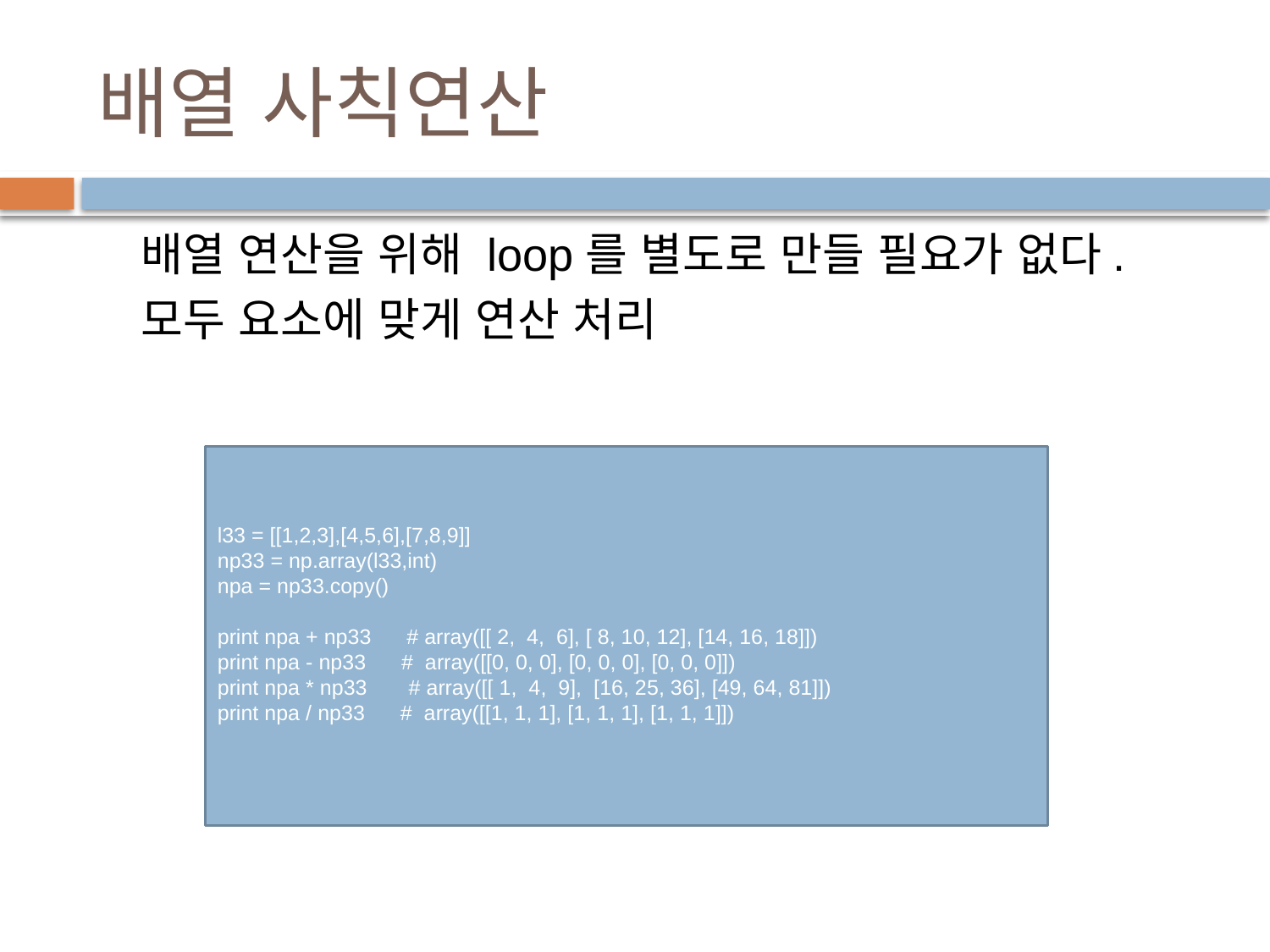

# 배열 사칙연산
배열 연산을 위해 loop를 별도로 만들 필요가 없다.
모두 요소에 맞게 연산 처리
l33 = [[1,2,3],[4,5,6],[7,8,9]]
np33 = np.array(l33,int)
npa = np33.copy()

print npa + np33      # array([[ 2,  4,  6], [ 8, 10, 12], [14, 16, 18]])
print npa - np33      #  array([[0, 0, 0], [0, 0, 0], [0, 0, 0]])
print npa * np33       # array([[ 1,  4,  9],  [16, 25, 36], [49, 64, 81]])
print npa / np33      #  array([[1, 1, 1], [1, 1, 1], [1, 1, 1]])